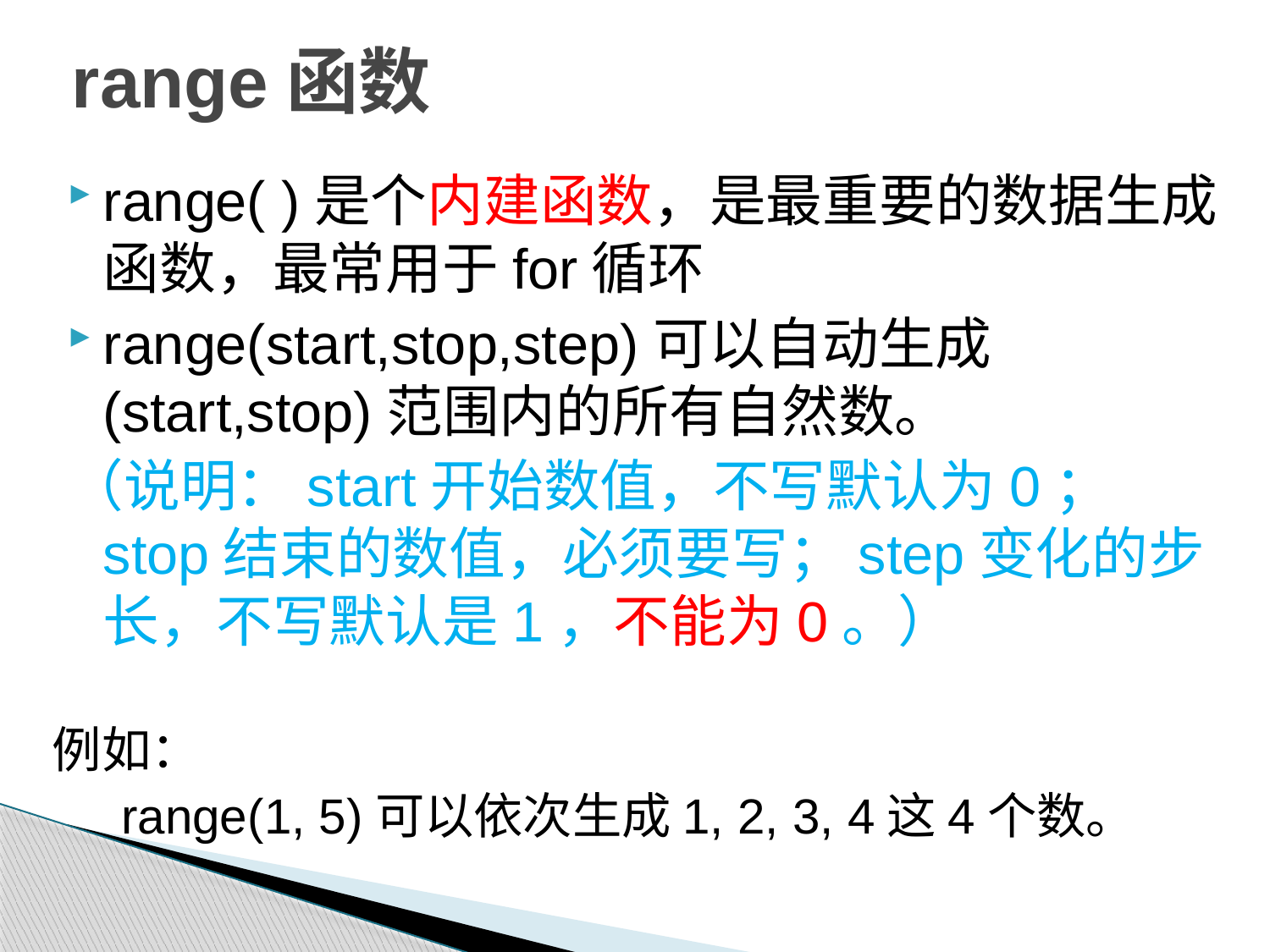

# range函数
range( )是个内建函数，是最重要的数据生成函数，最常用于for循环
range(start,stop,step)可以自动生成(start,stop)范围内的所有自然数。
（说明：start开始数值，不写默认为0；stop结束的数值，必须要写；step变化的步长，不写默认是1，不能为0。）

例如：
     range(1, 5)可以依次生成1, 2, 3, 4这4个数。